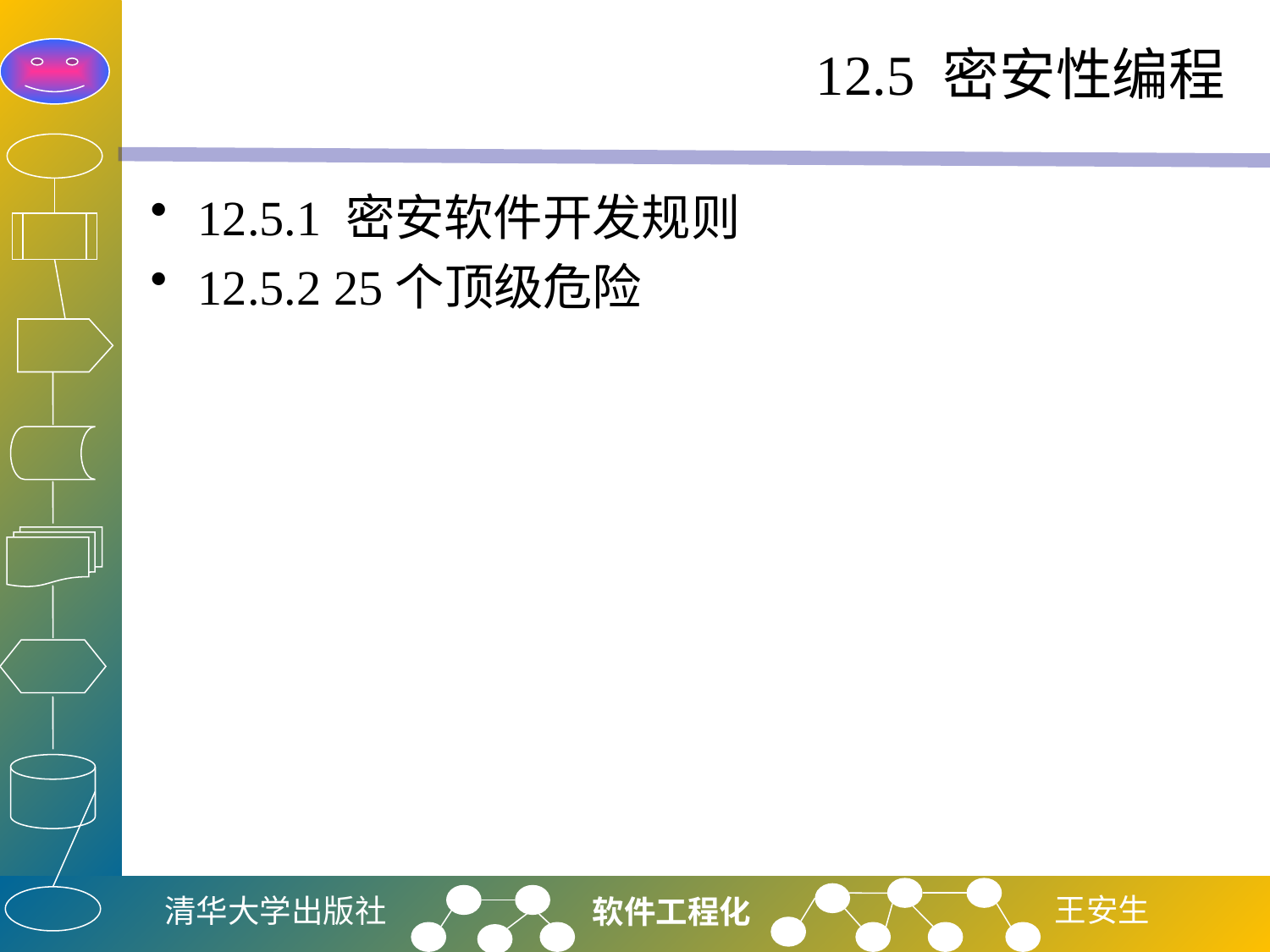

# 12.5 密安性编程
12.5.1 密安软件开发规则
12.5.2 25个顶级危险